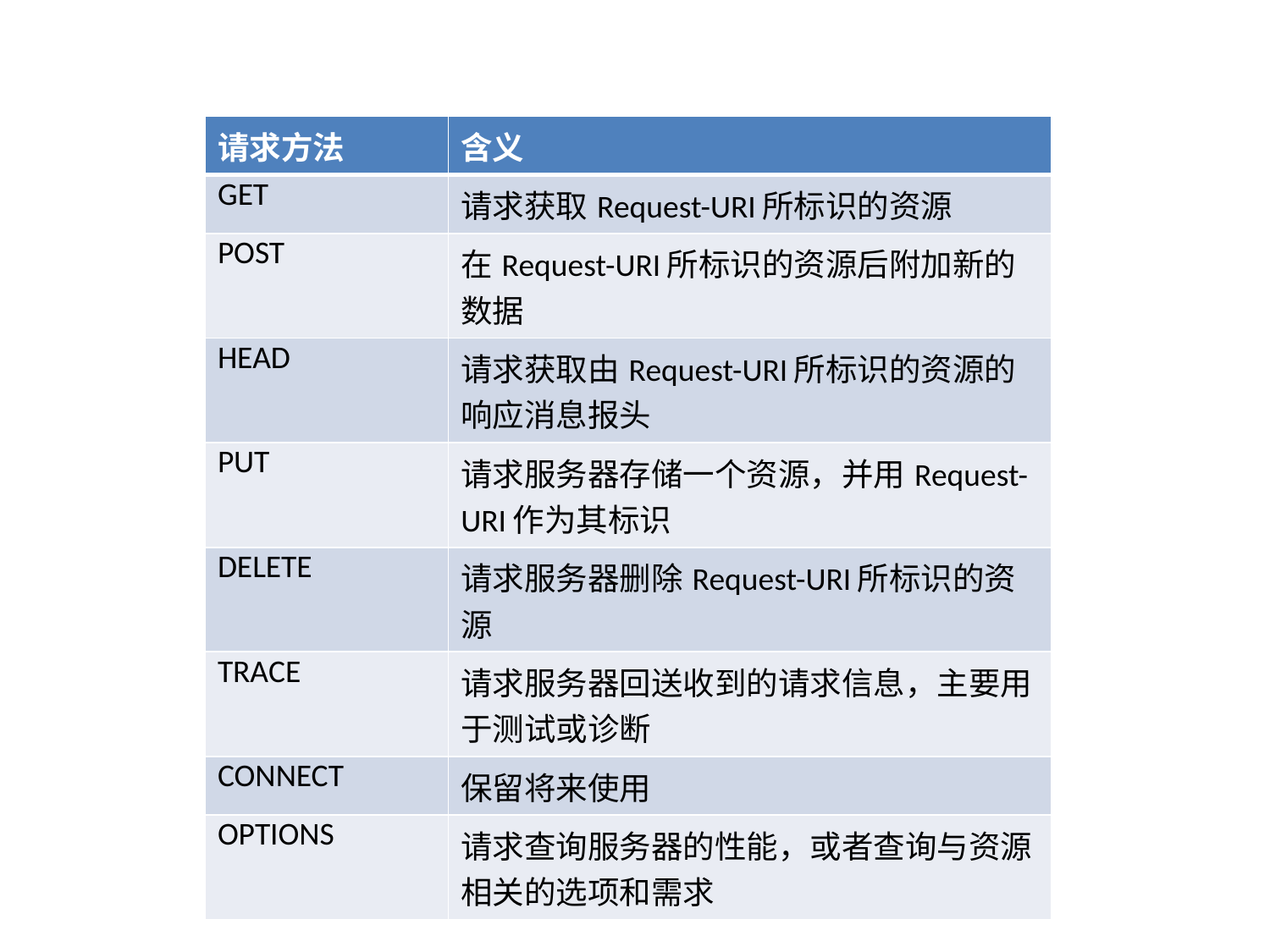

| 请求方法 | 含义 |
| --- | --- |
| GET | 请求获取Request-URI所标识的资源 |
| POST | 在Request-URI所标识的资源后附加新的数据 |
| HEAD | 请求获取由Request-URI所标识的资源的响应消息报头 |
| PUT | 请求服务器存储一个资源，并用Request-URI作为其标识 |
| DELETE | 请求服务器删除Request-URI所标识的资源 |
| TRACE | 请求服务器回送收到的请求信息，主要用于测试或诊断 |
| CONNECT | 保留将来使用 |
| OPTIONS | 请求查询服务器的性能，或者查询与资源相关的选项和需求 |